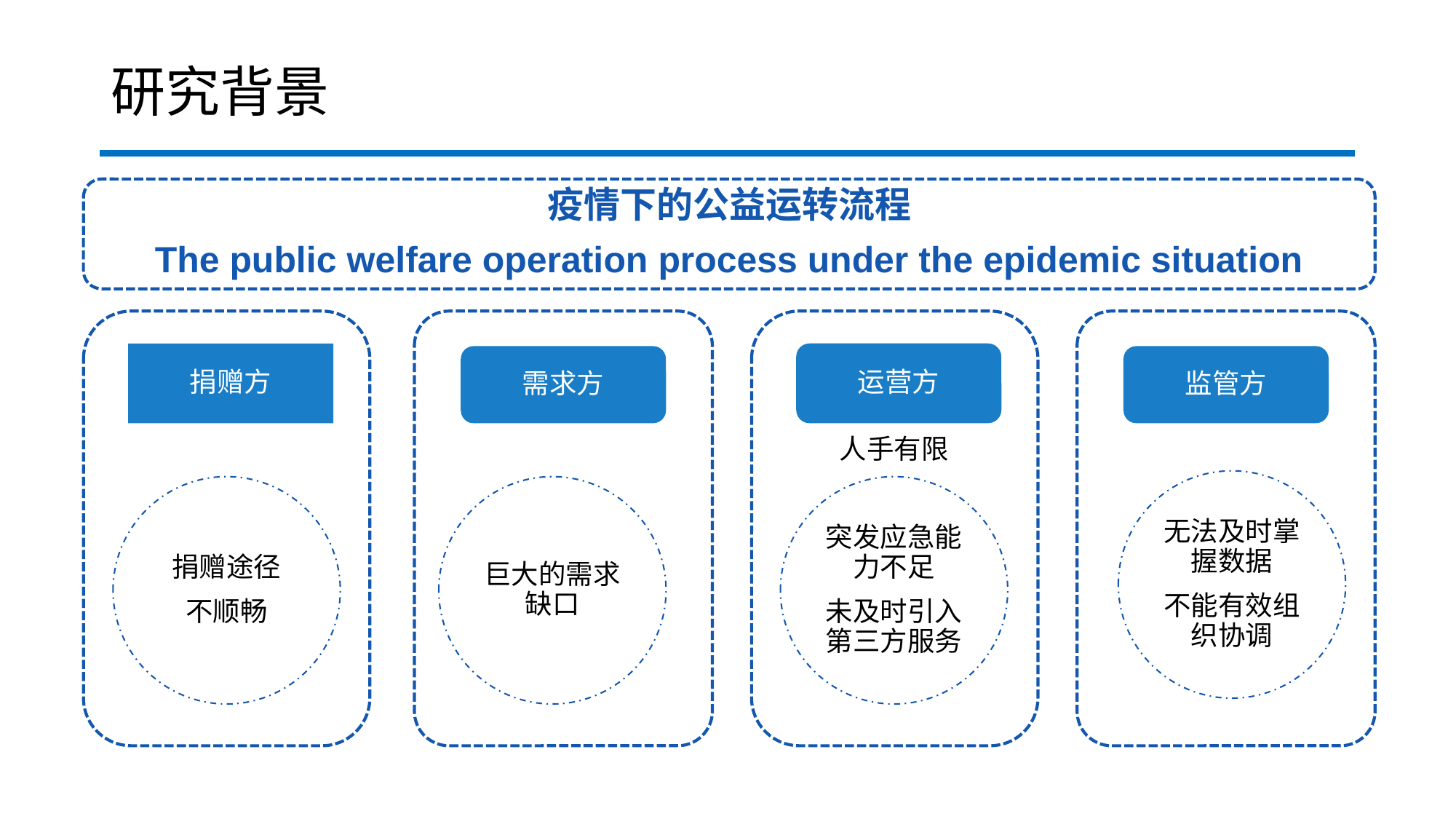

# 研究背景
疫情下的公益运转流程
The public welfare operation process under the epidemic situation

人手有限

捐赠方
运营方
需求方
监管方
人手有限
无法及时掌握数据
不能有效组织协调
突发应急能力不足
未及时引入第三方服务
巨大的需求缺口
捐赠途径
不顺畅